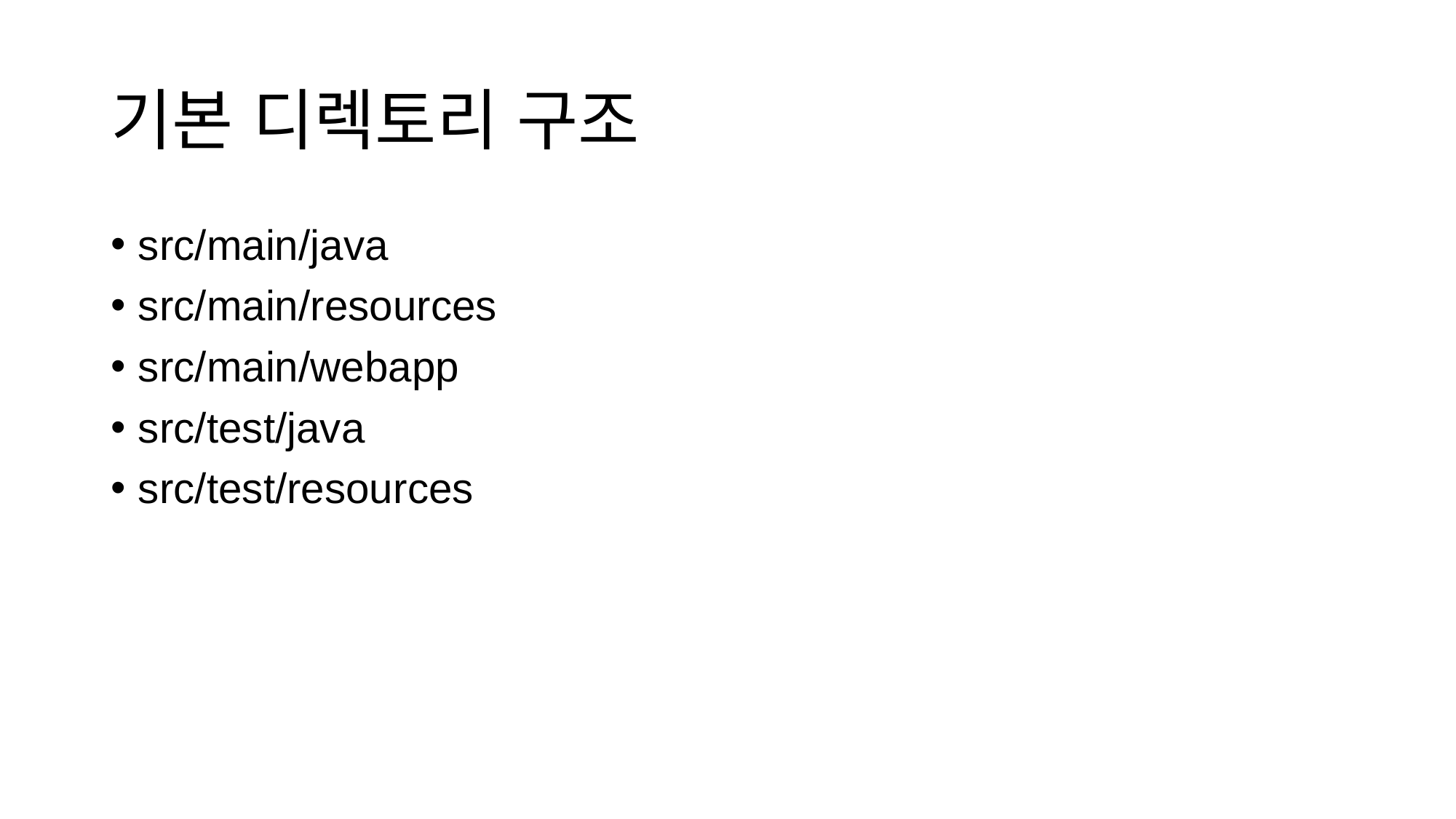

# 기본 디렉토리 구조
src/main/java
src/main/resources
src/main/webapp
src/test/java
src/test/resources